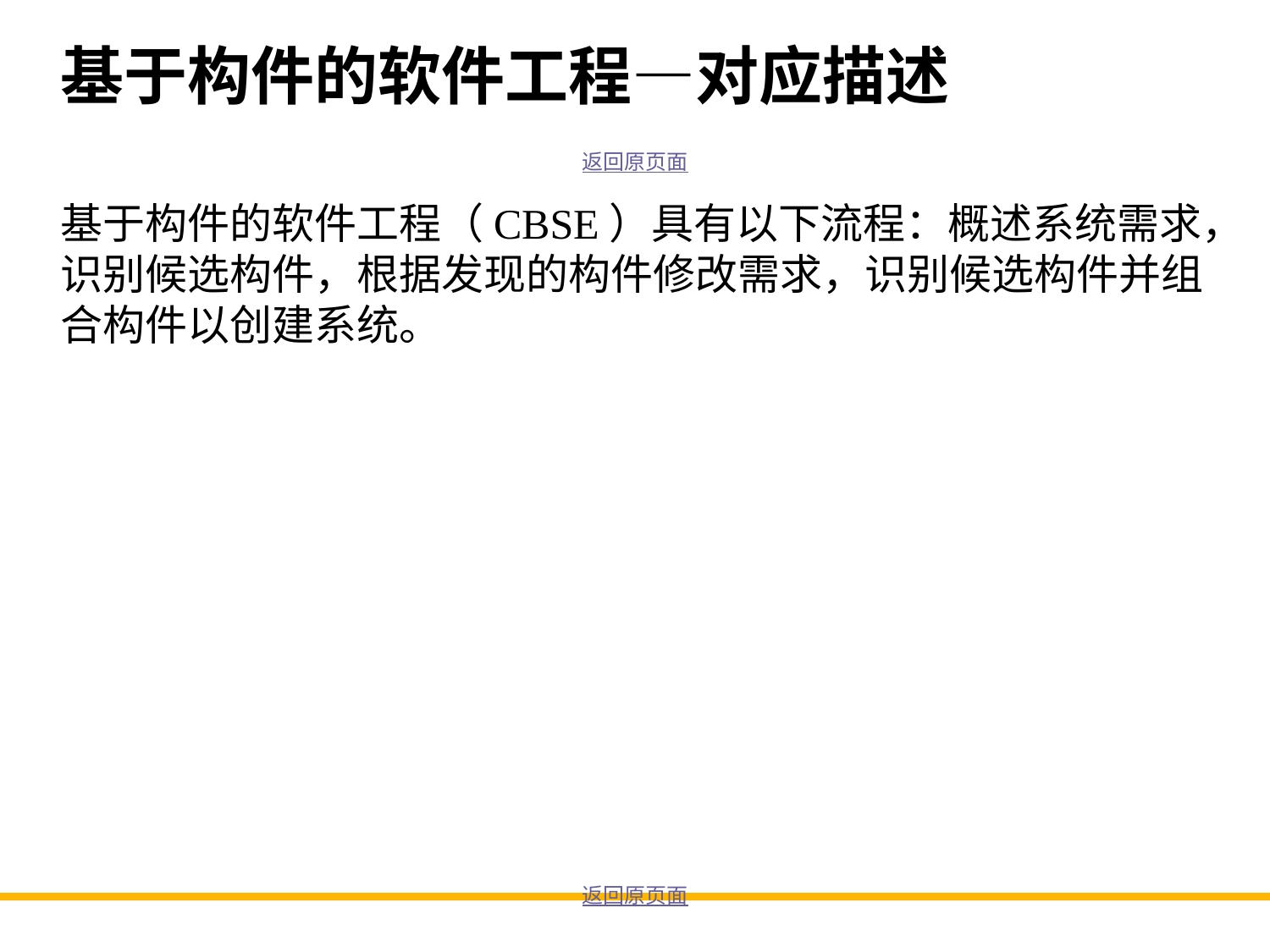

# 基于构件的软件工程—对应描述
返回原页面
基于构件的软件工程（CBSE）具有以下流程：概述系统需求，识别候选构件，根据发现的构件修改需求，识别候选构件并组合构件以创建系统。
返回原页面